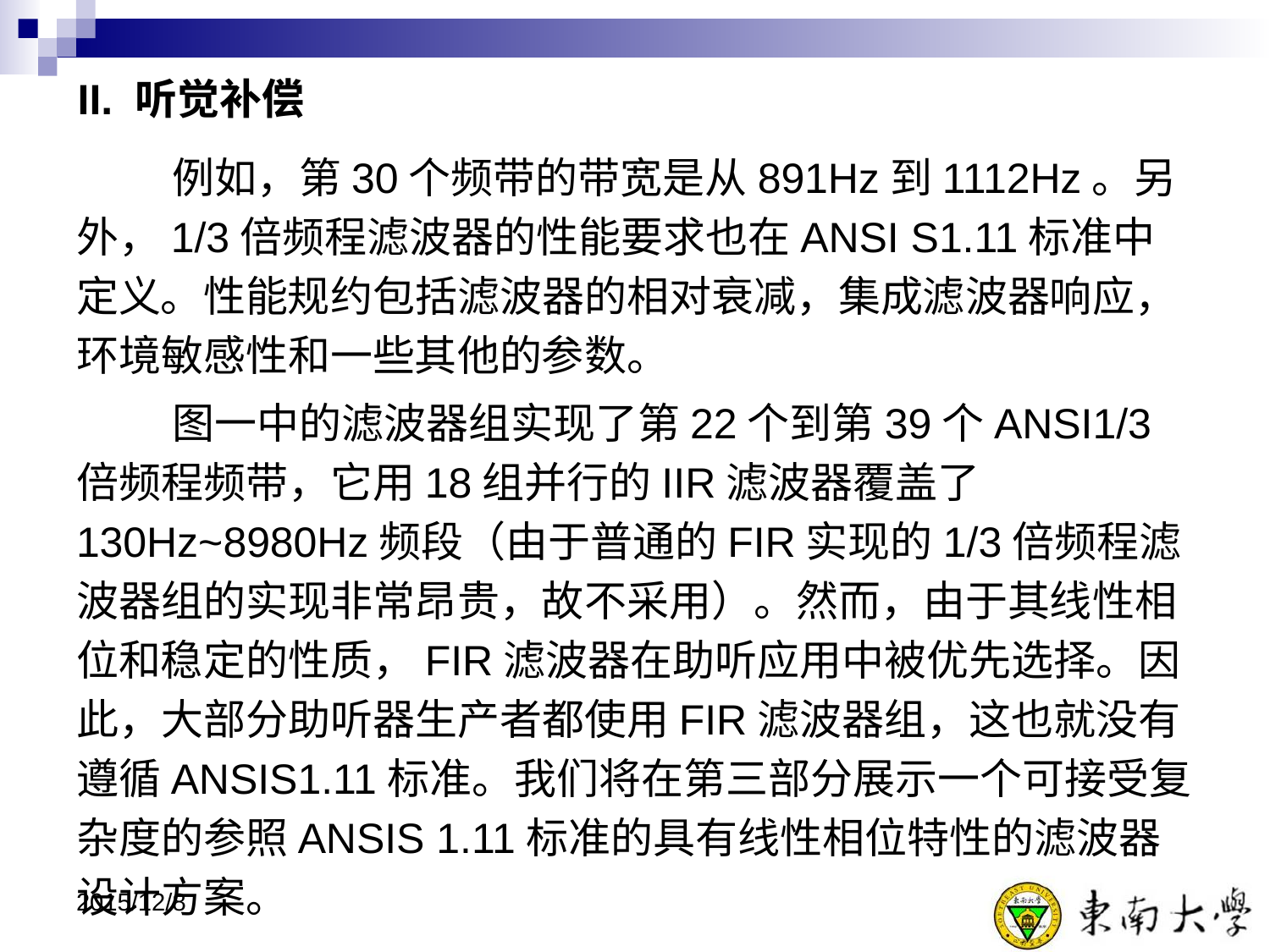

# II. 听觉补偿
         例如，第30个频带的带宽是从891Hz到1112Hz。另外，1/3倍频程滤波器的性能要求也在ANSI S1.11标准中定义。性能规约包括滤波器的相对衰减，集成滤波器响应，环境敏感性和一些其他的参数。
         图一中的滤波器组实现了第22个到第39个ANSI1/3倍频程频带，它用18组并行的IIR滤波器覆盖了130Hz~8980Hz频段（由于普通的FIR实现的1/3倍频程滤波器组的实现非常昂贵，故不采用）。然而，由于其线性相位和稳定的性质，FIR滤波器在助听应用中被优先选择。因此，大部分助听器生产者都使用FIR滤波器组，这也就没有遵循ANSIS1.11标准。我们将在第三部分展示一个可接受复杂度的参照ANSIS 1.11标准的具有线性相位特性的滤波器设计方案。
2015/12/8